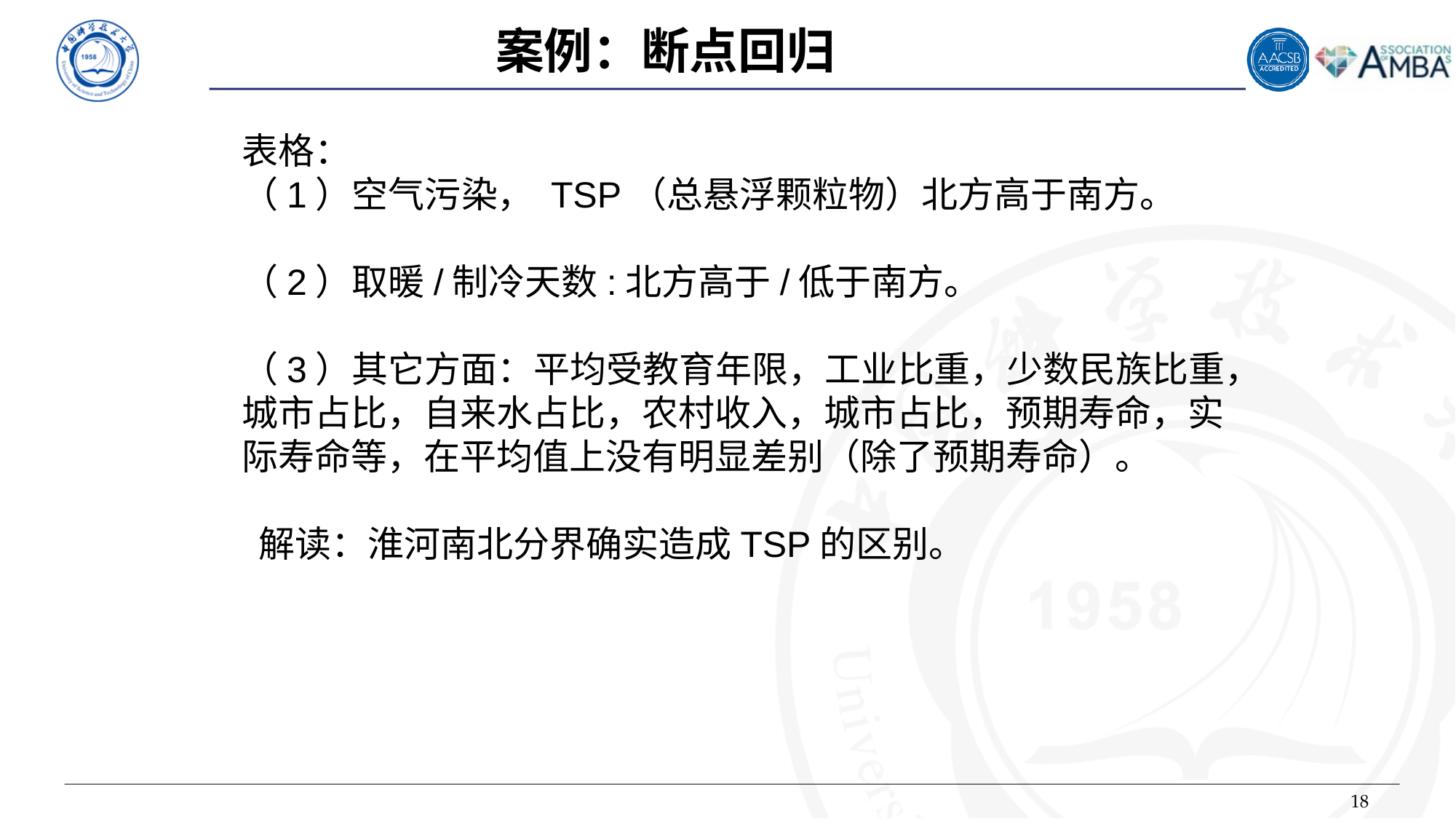

案例：断点回归
表格：
（1）空气污染， TSP（总悬浮颗粒物）北方高于南方。

（2）取暖/制冷天数:北方高于/低于南方。

（3）其它方面：平均受教育年限，工业比重，少数民族比重，城市占比，自来水占比，农村收入，城市占比，预期寿命，实际寿命等，在平均值上没有明显差别（除了预期寿命）。

 解读：淮河南北分界确实造成TSP的区别。